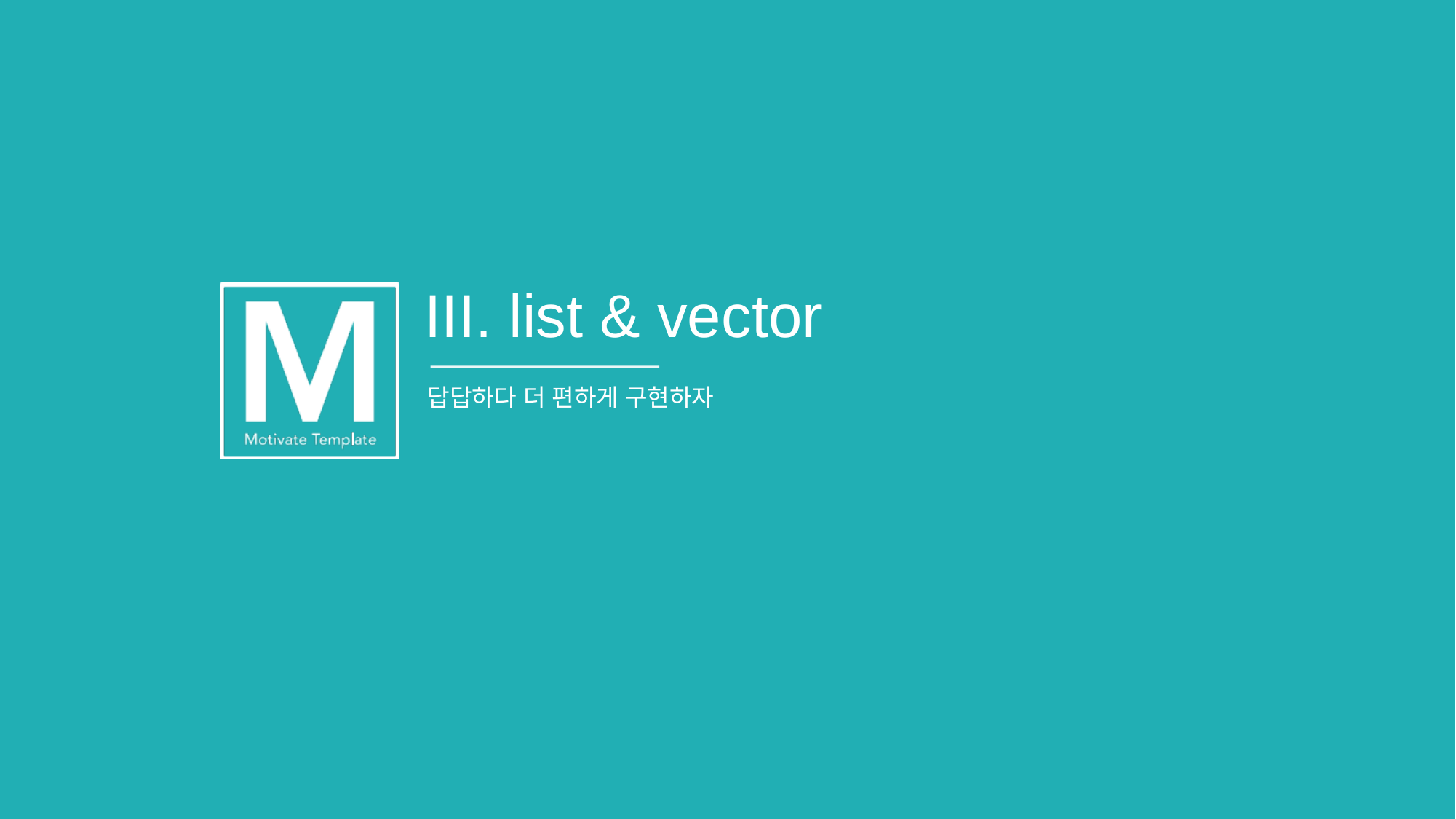

# III. list & vector
답답하다 더 편하게 구현하자